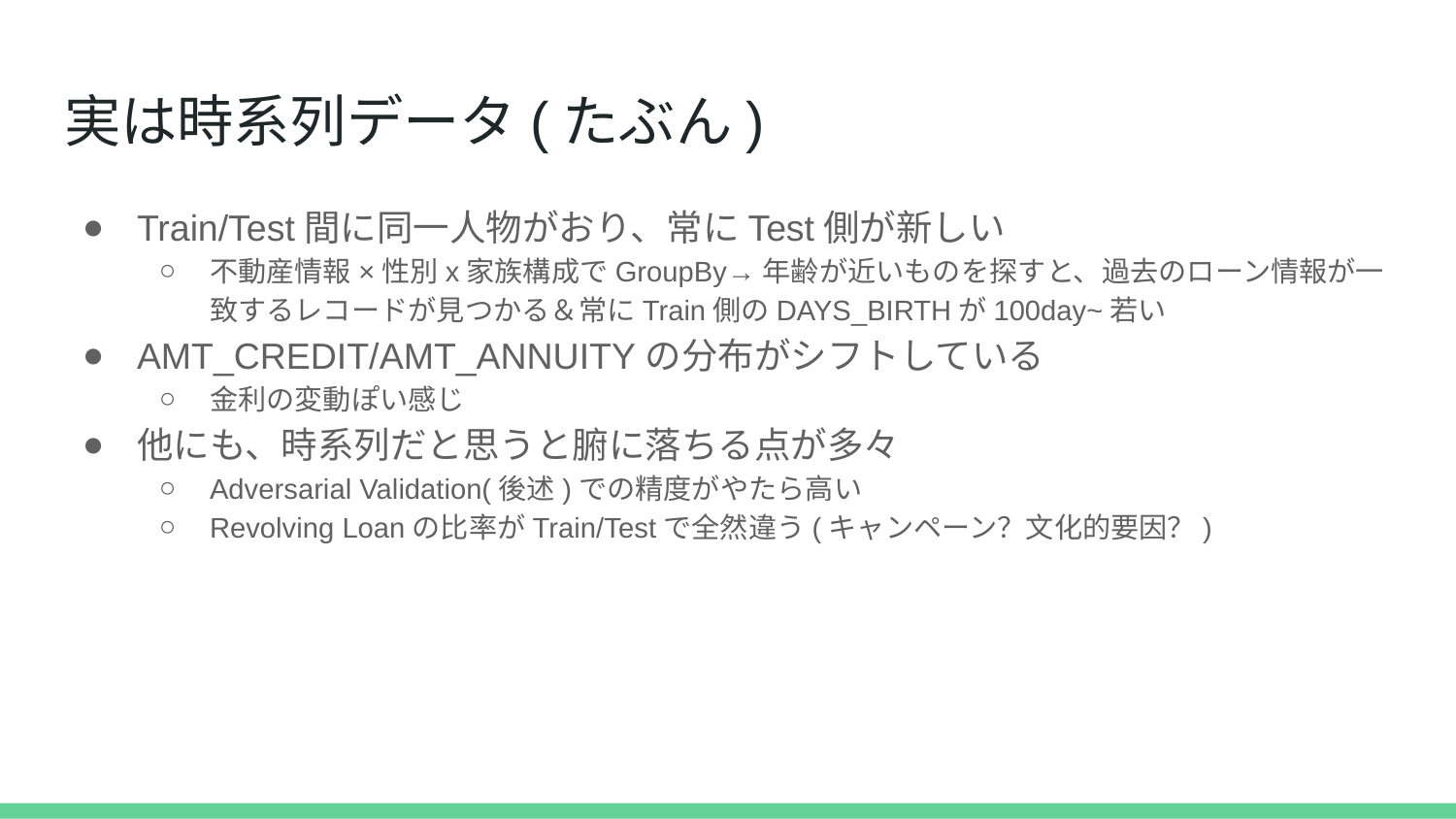

# 実は時系列データ(たぶん)
Train/Test間に同一人物がおり、常にTest側が新しい
不動産情報×性別x家族構成でGroupBy→年齢が近いものを探すと、過去のローン情報が一致するレコードが見つかる＆常にTrain側のDAYS_BIRTHが100day~若い
AMT_CREDIT/AMT_ANNUITYの分布がシフトしている
金利の変動ぽい感じ
他にも、時系列だと思うと腑に落ちる点が多々
Adversarial Validation(後述)での精度がやたら高い
Revolving Loanの比率がTrain/Testで全然違う(キャンペーン？文化的要因？)